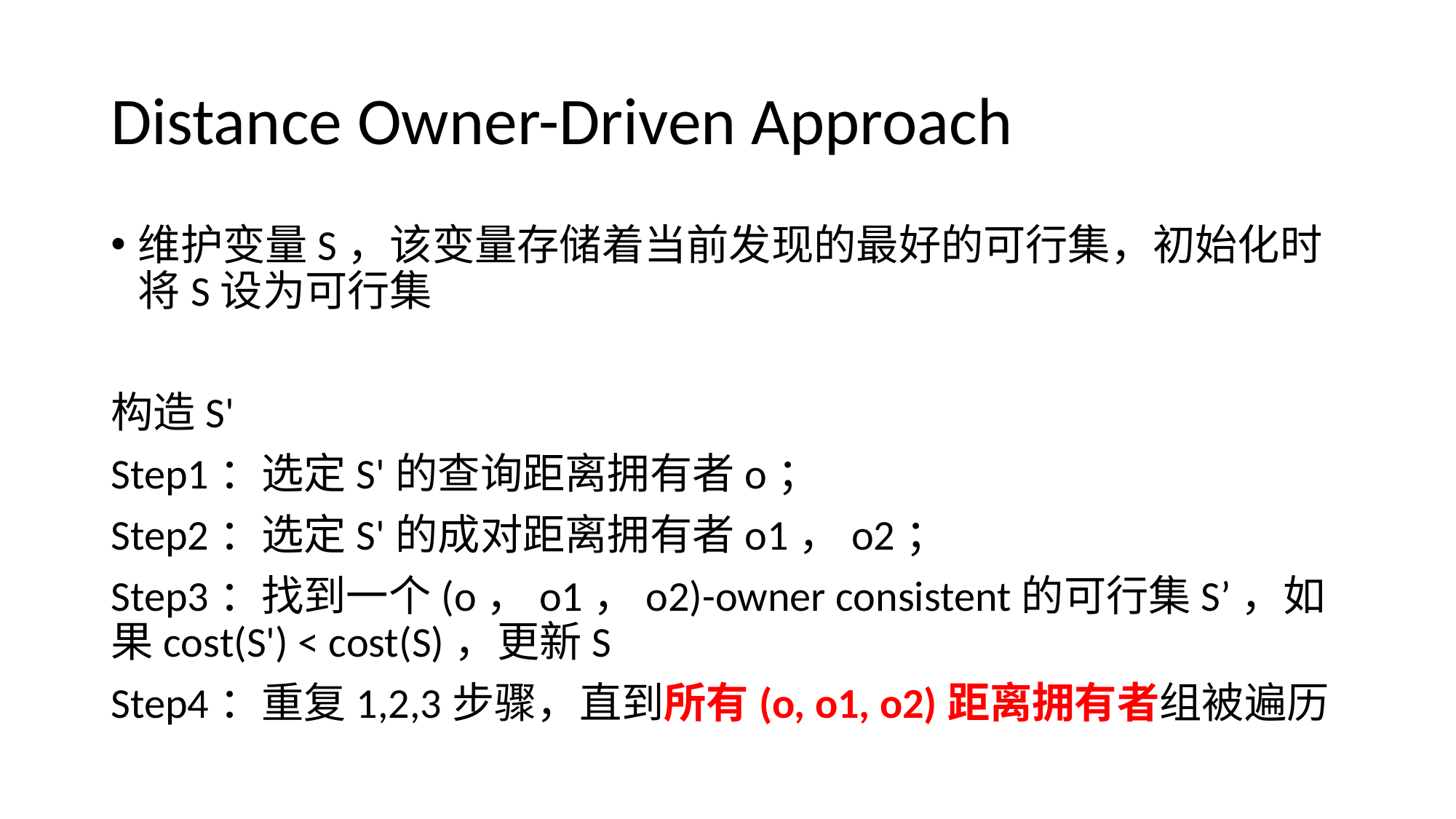

# Distance Owner-Driven Approach
维护变量S，该变量存储着当前发现的最好的可行集，初始化时将S设为可行集

构造S'
Step1：选定S'的查询距离拥有者o；
Step2：选定S'的成对距离拥有者o1，o2；
Step3：找到一个(o，o1，o2)-owner consistent的可行集S’，如果cost(S') < cost(S)，更新S
Step4：重复1,2,3步骤，直到所有(o, o1, o2)距离拥有者组被遍历